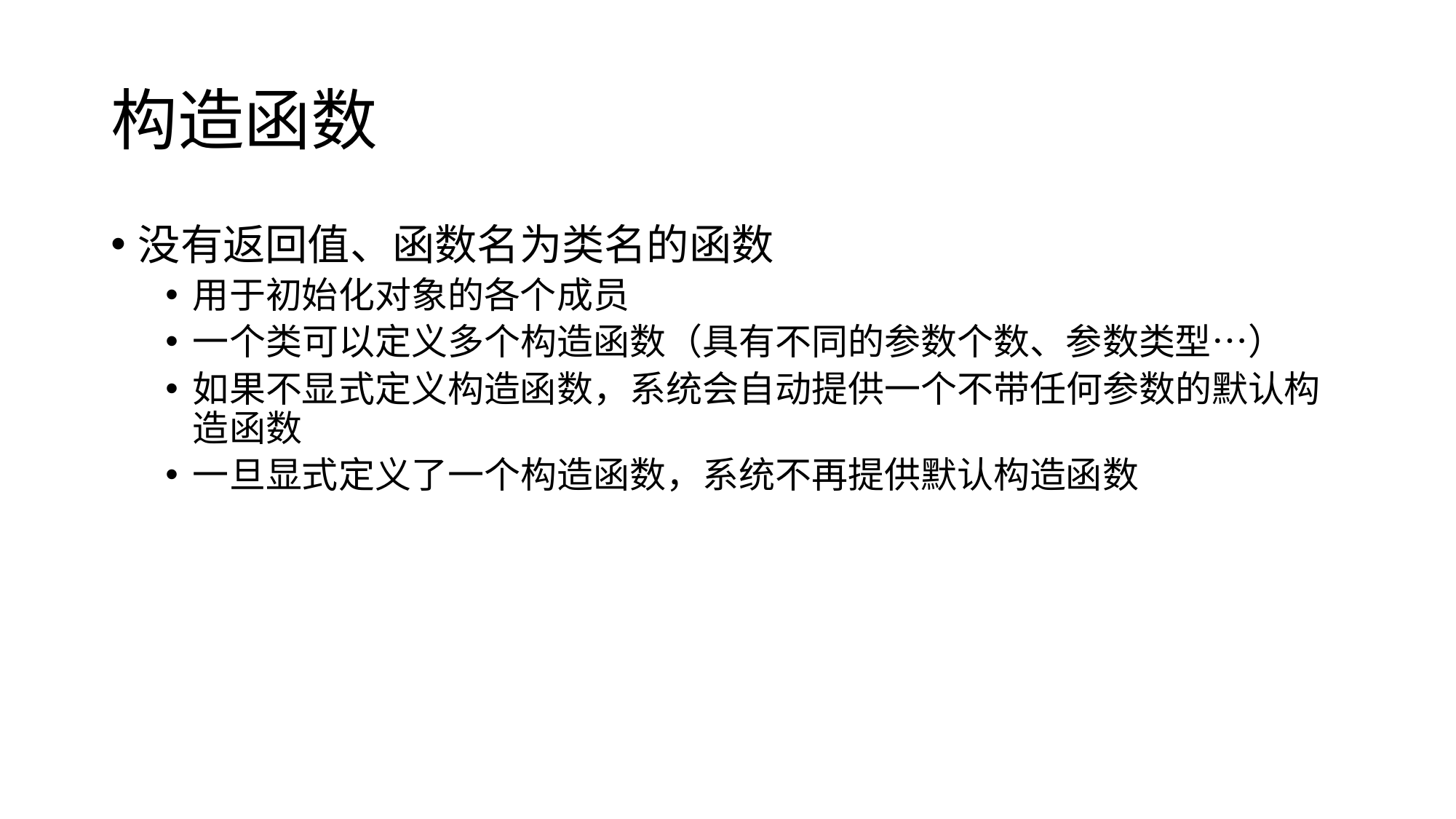

# 构造函数
没有返回值、函数名为类名的函数
用于初始化对象的各个成员
一个类可以定义多个构造函数（具有不同的参数个数、参数类型…）
如果不显式定义构造函数，系统会自动提供一个不带任何参数的默认构造函数
一旦显式定义了一个构造函数，系统不再提供默认构造函数